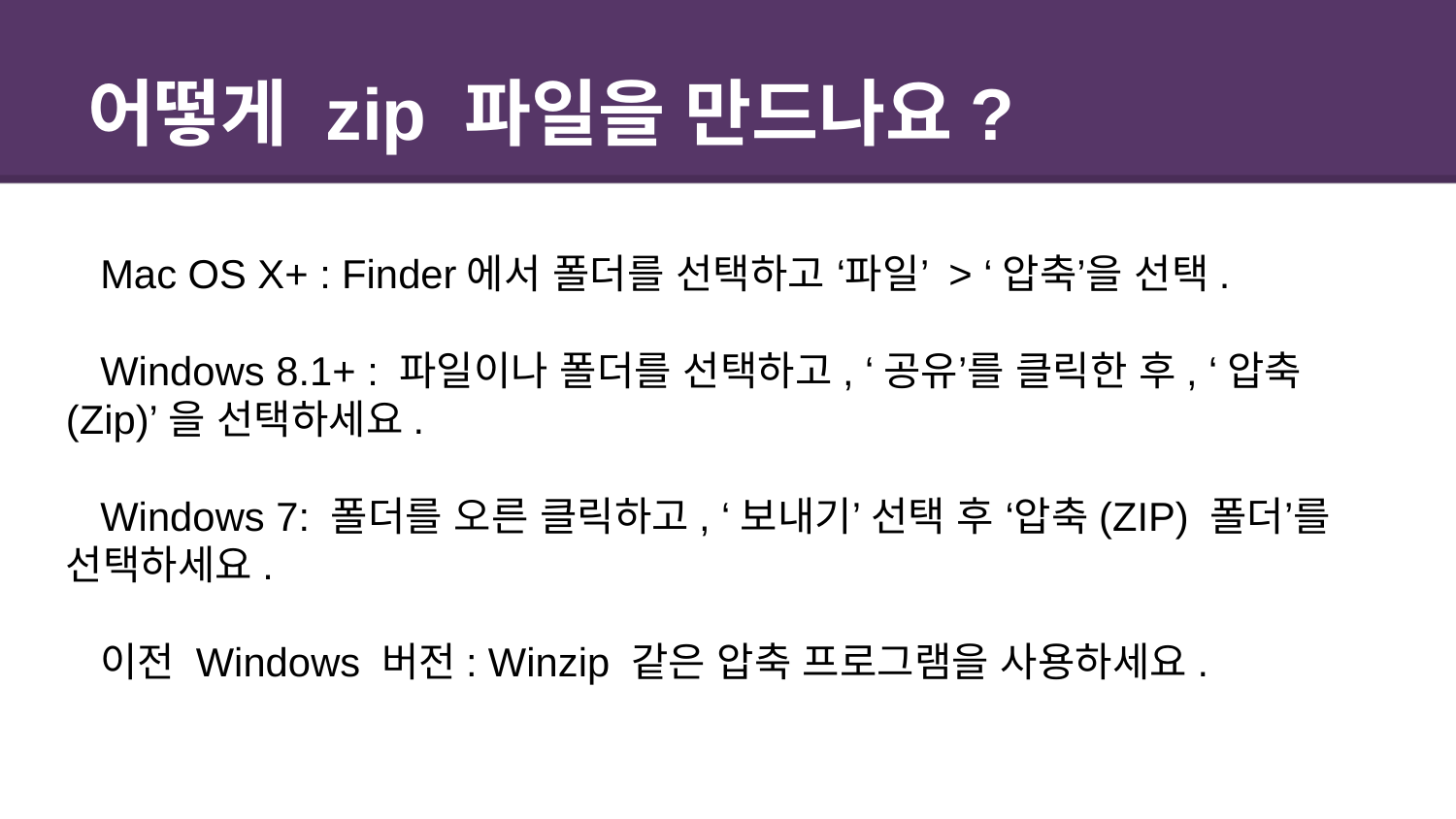

# 어떻게 zip 파일을 만드나요?
Mac OS X+ : Finder에서 폴더를 선택하고 ‘파일’ > ‘압축’을 선택.

Windows 8.1+ : 파일이나 폴더를 선택하고, ‘공유’를 클릭한 후, ‘압축(Zip)’을 선택하세요.

Windows 7: 폴더를 오른 클릭하고, ‘보내기’ 선택 후 ‘압축(ZIP) 폴더’를 선택하세요.

이전 Windows 버전: Winzip 같은 압축 프로그램을 사용하세요.